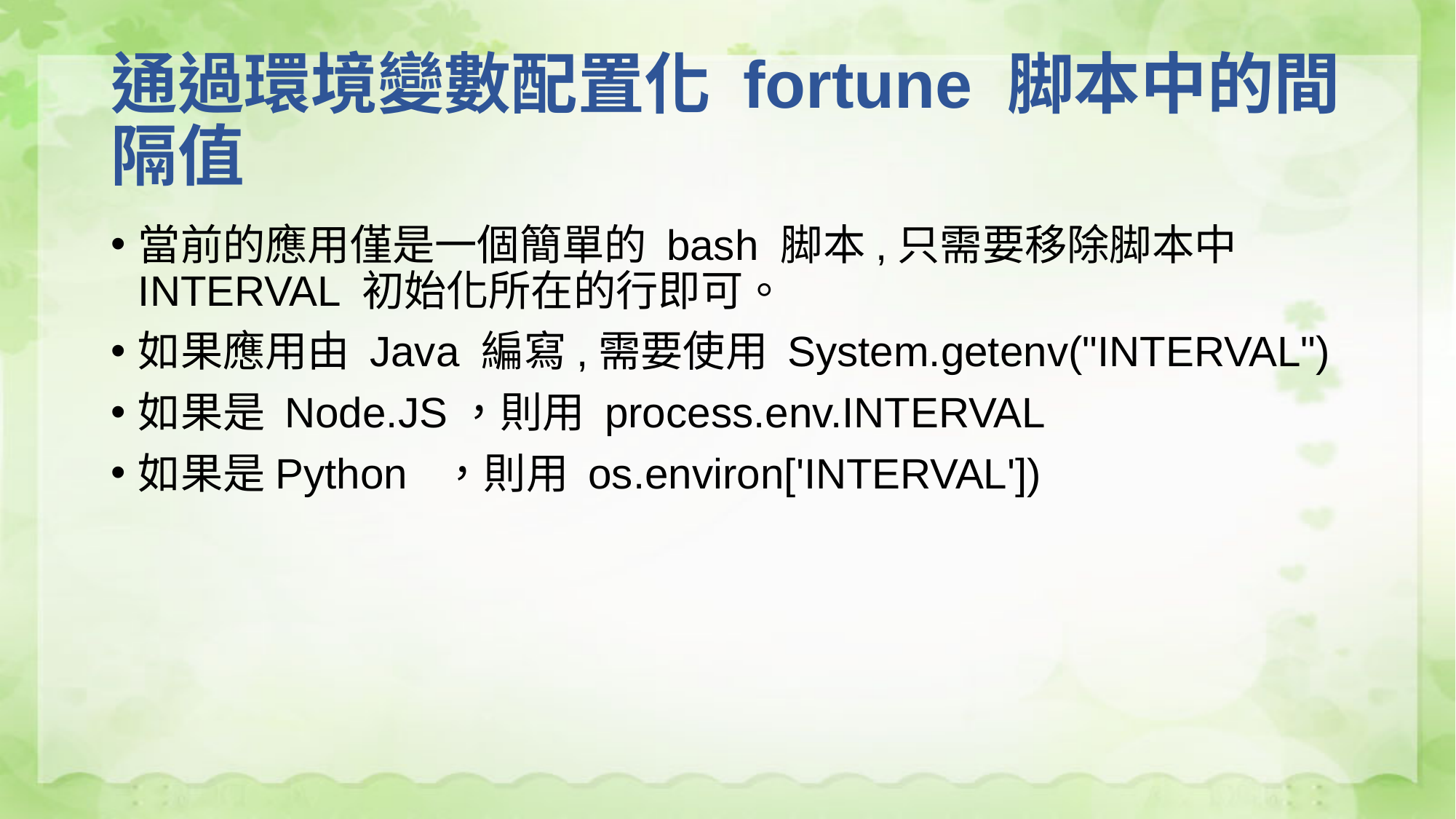

# 通過環境變數配置化 fortune 脚本中的間隔值
當前的應用僅是一個簡單的 bash 脚本,只需要移除脚本中 INTERVAL 初始化所在的行即可。
如果應用由 Java 編寫,需要使用 System.getenv("INTERVAL")
如果是 Node.JS，則用 process.env.INTERVAL
如果是Python  ，則用 os.environ['INTERVAL'])